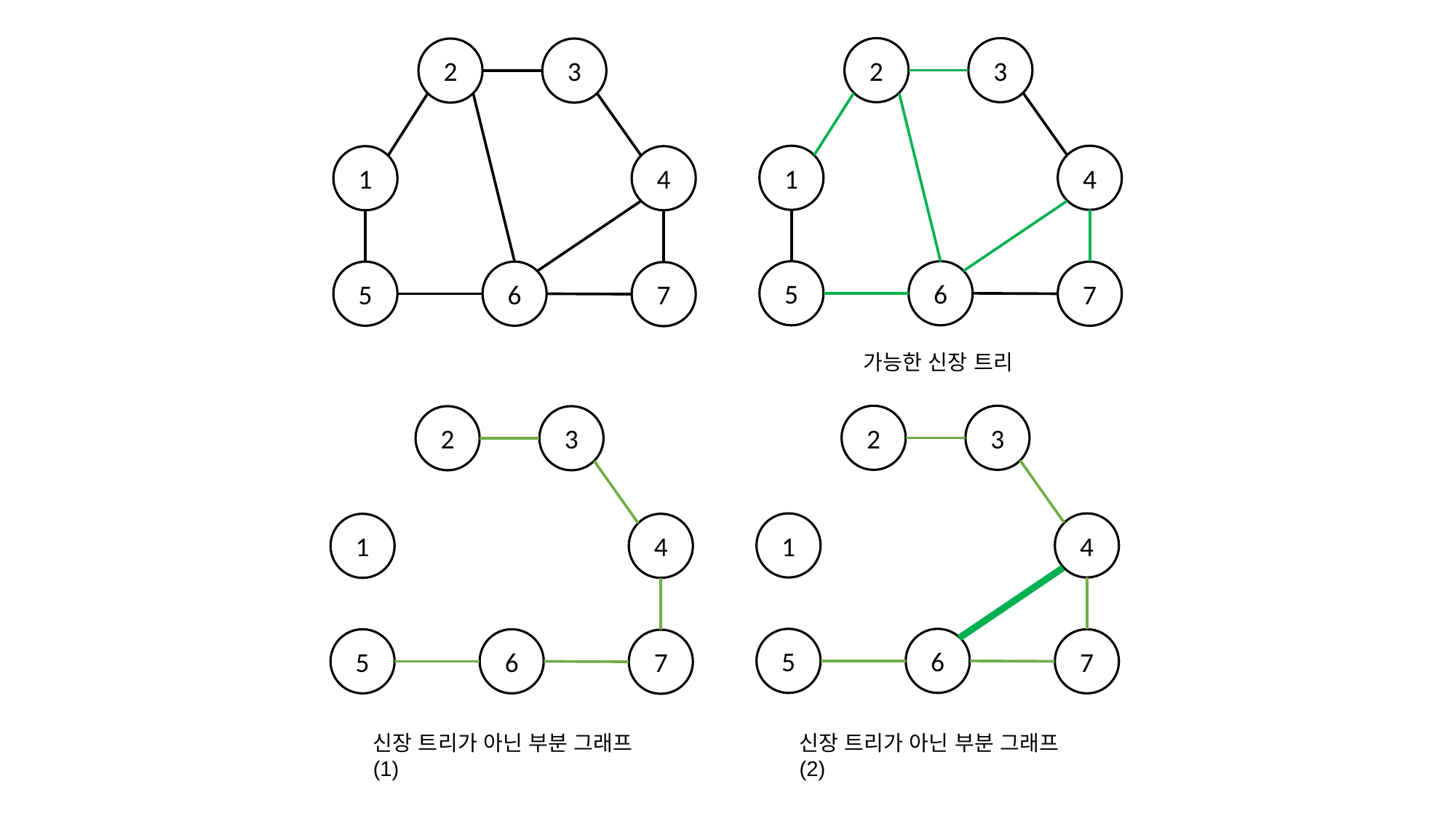

2
3
2
3
1
4
1
4
5
6
5
6
7
7
가능한 신장 트리
2
3
2
3
1
4
1
4
5
6
5
6
7
7
신장 트리가 아닌 부분 그래프(1)
신장 트리가 아닌 부분 그래프(2)